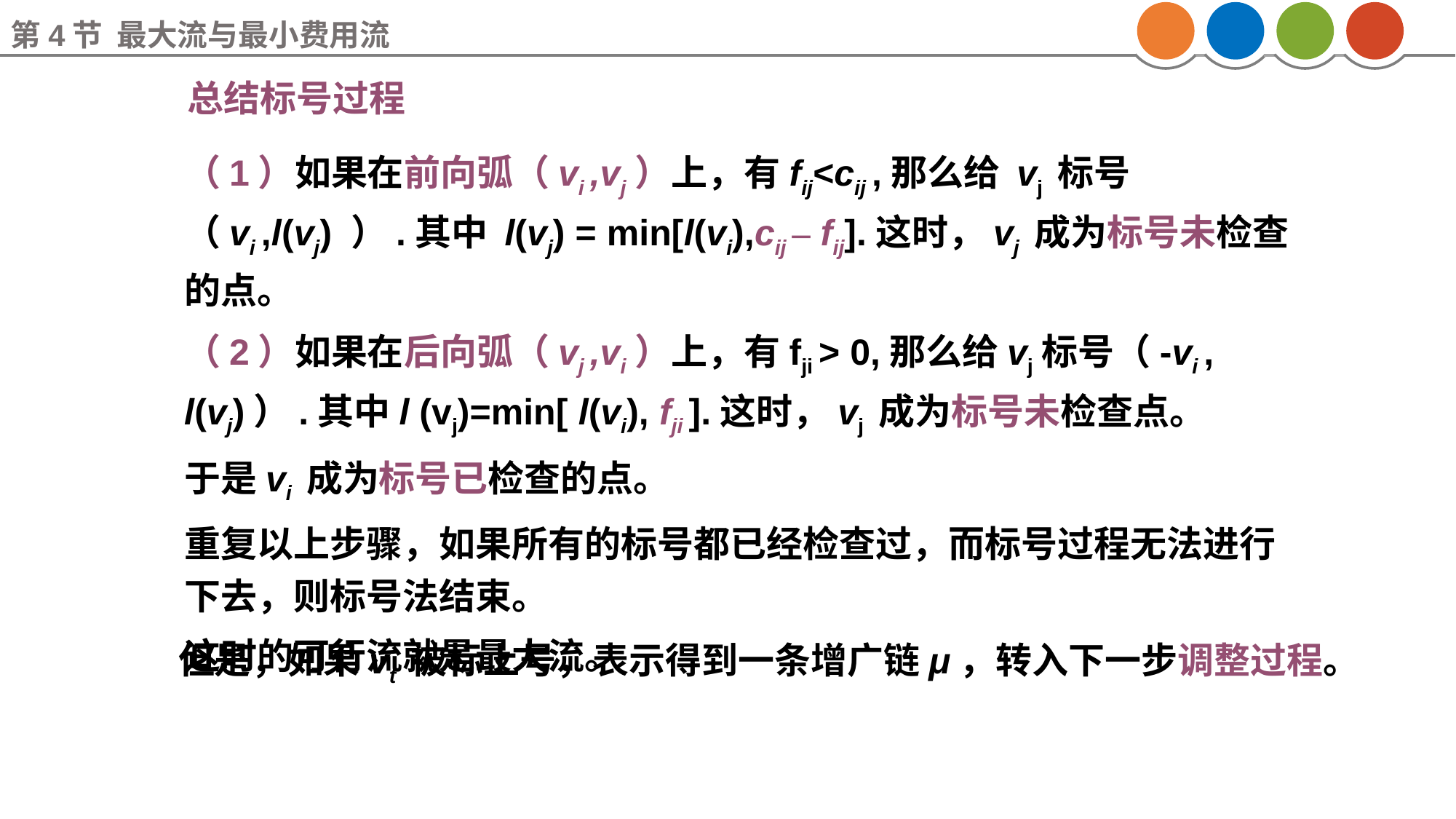

第4节  最大流与最小费用流
总结标号过程
（1）如果在前向弧（vi ,vj）上，有fij<cij ,那么给 vj 标号（vi ,l(vj) ）.其中 l(vj) = min[l(vi),cij – fij].这时，vj 成为标号未检查的点。
（2）如果在后向弧（vj ,vi）上，有fji > 0,那么给vj标号（-vi , l(vj)）.其中l (vj)=min[ l(vi), fji ].这时，vj 成为标号未检查点。
于是vi 成为标号已检查的点。
重复以上步骤，如果所有的标号都已经检查过，而标号过程无法进行下去，则标号法结束。
这时的可行流就是最大流。
但是，如果vt 被标上号，表示得到一条增广链μ，转入下一步调整过程。